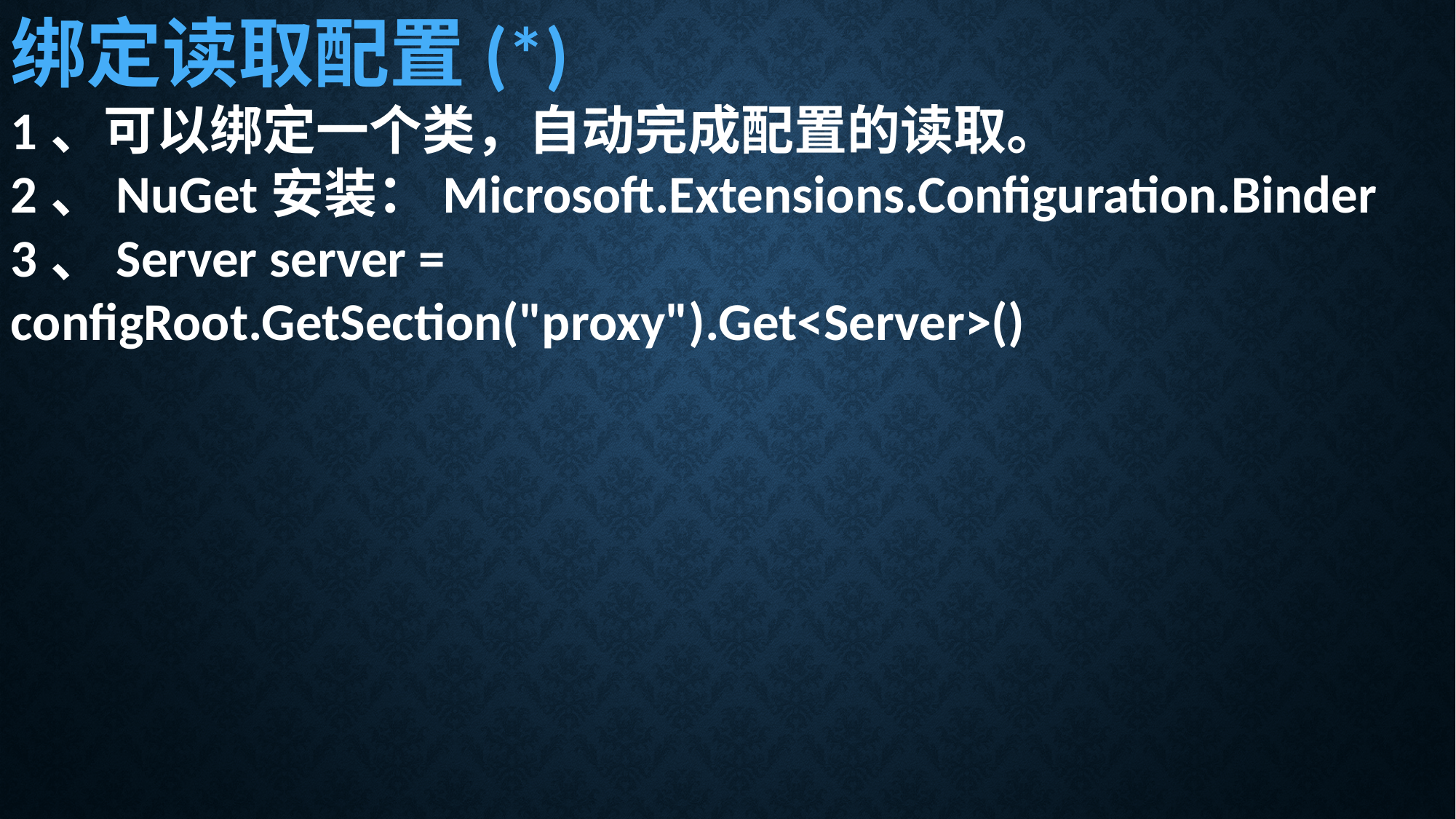

绑定读取配置(*)
1、可以绑定一个类，自动完成配置的读取。
2、NuGet安装：Microsoft.Extensions.Configuration.Binder
3、Server server = configRoot.GetSection("proxy").Get<Server>()